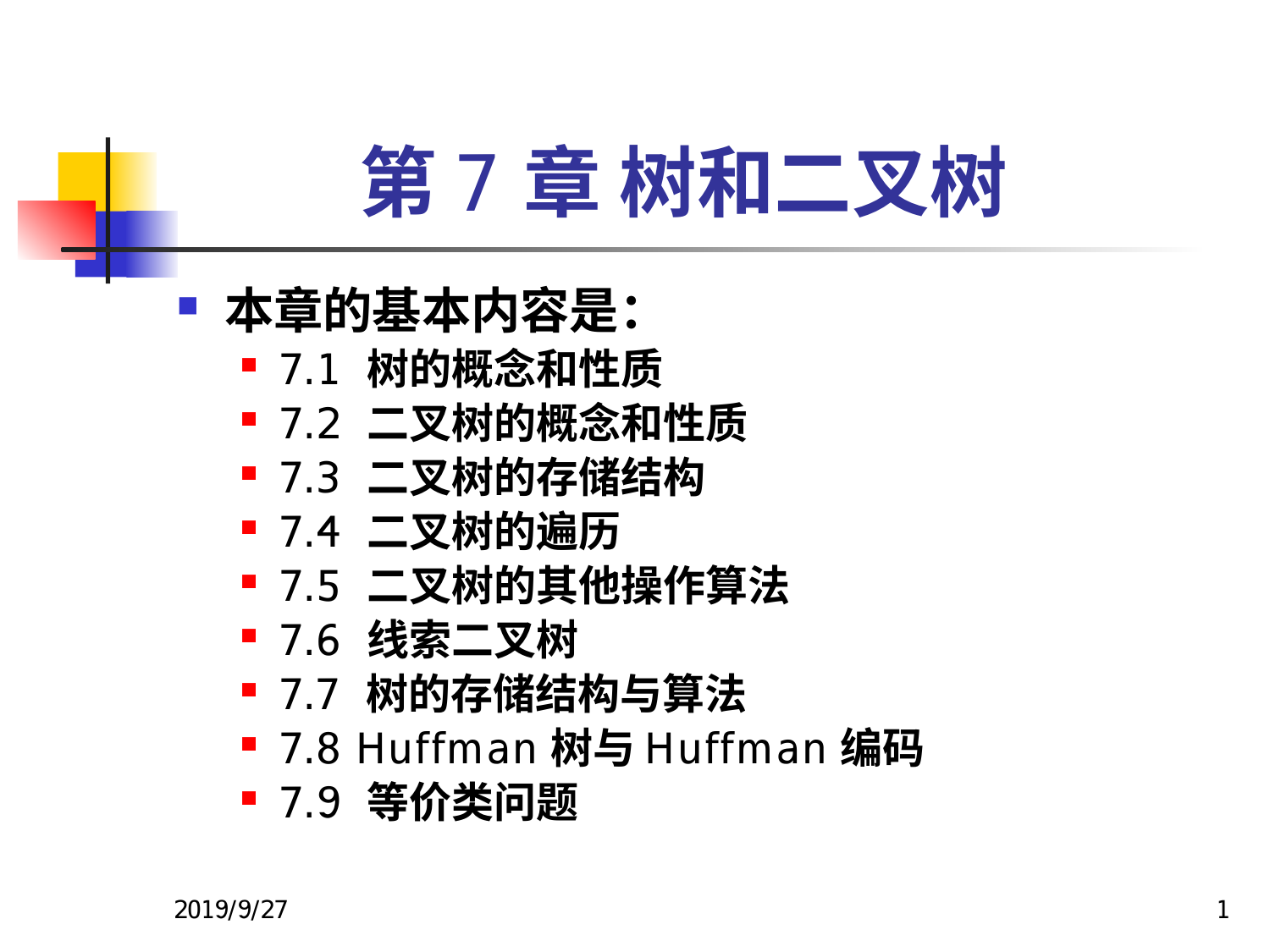

# 第7章 树和二叉树
本章的基本内容是：
7.1 树的概念和性质
7.2 二叉树的概念和性质
7.3 二叉树的存储结构
7.4 二叉树的遍历
7.5 二叉树的其他操作算法
7.6 线索二叉树
7.7 树的存储结构与算法
7.8 Huffman树与Huffman编码
7.9 等价类问题
2019/9/27
1